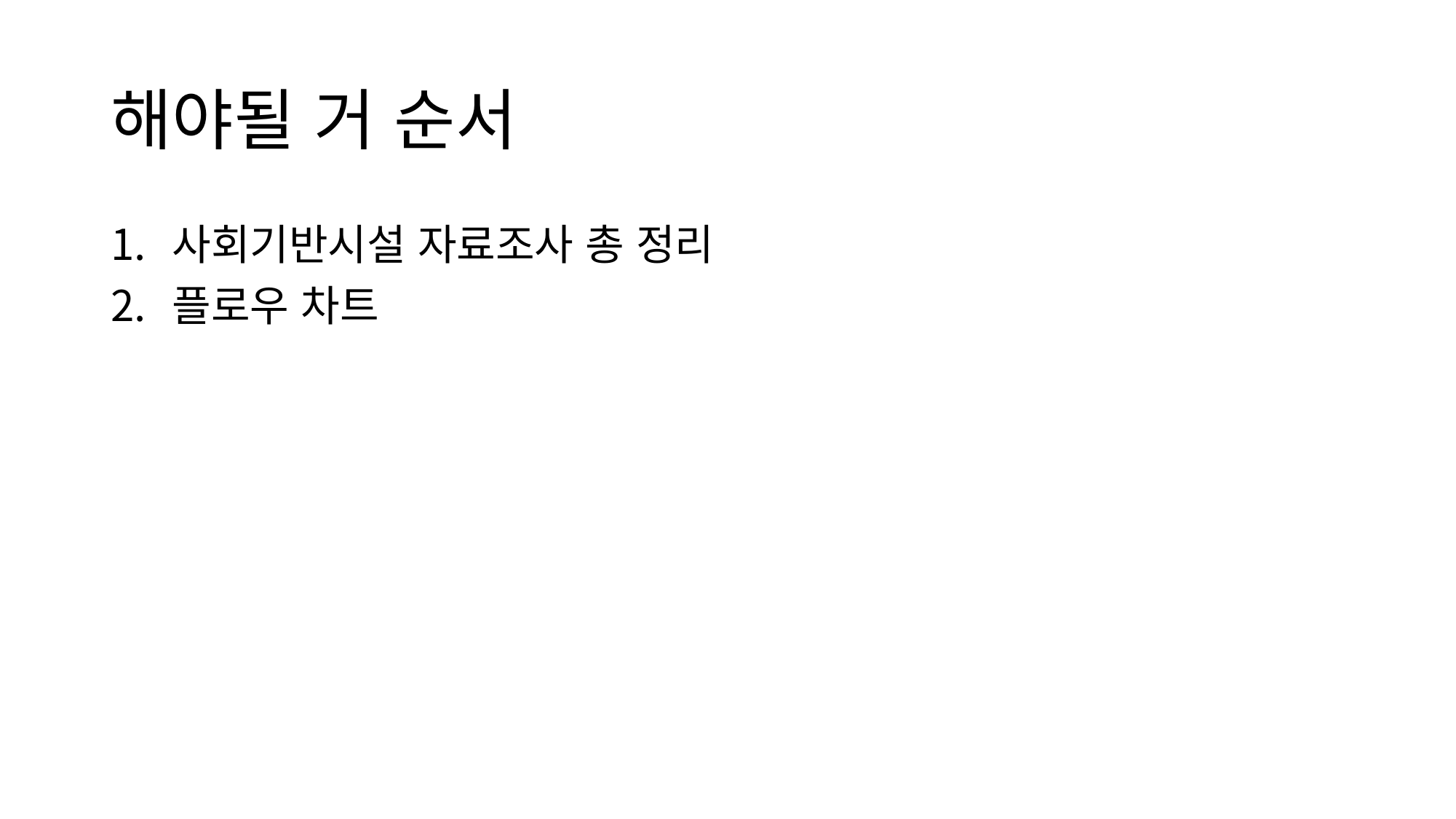

# 해야될 거 순서
사회기반시설 자료조사 총 정리
플로우 차트